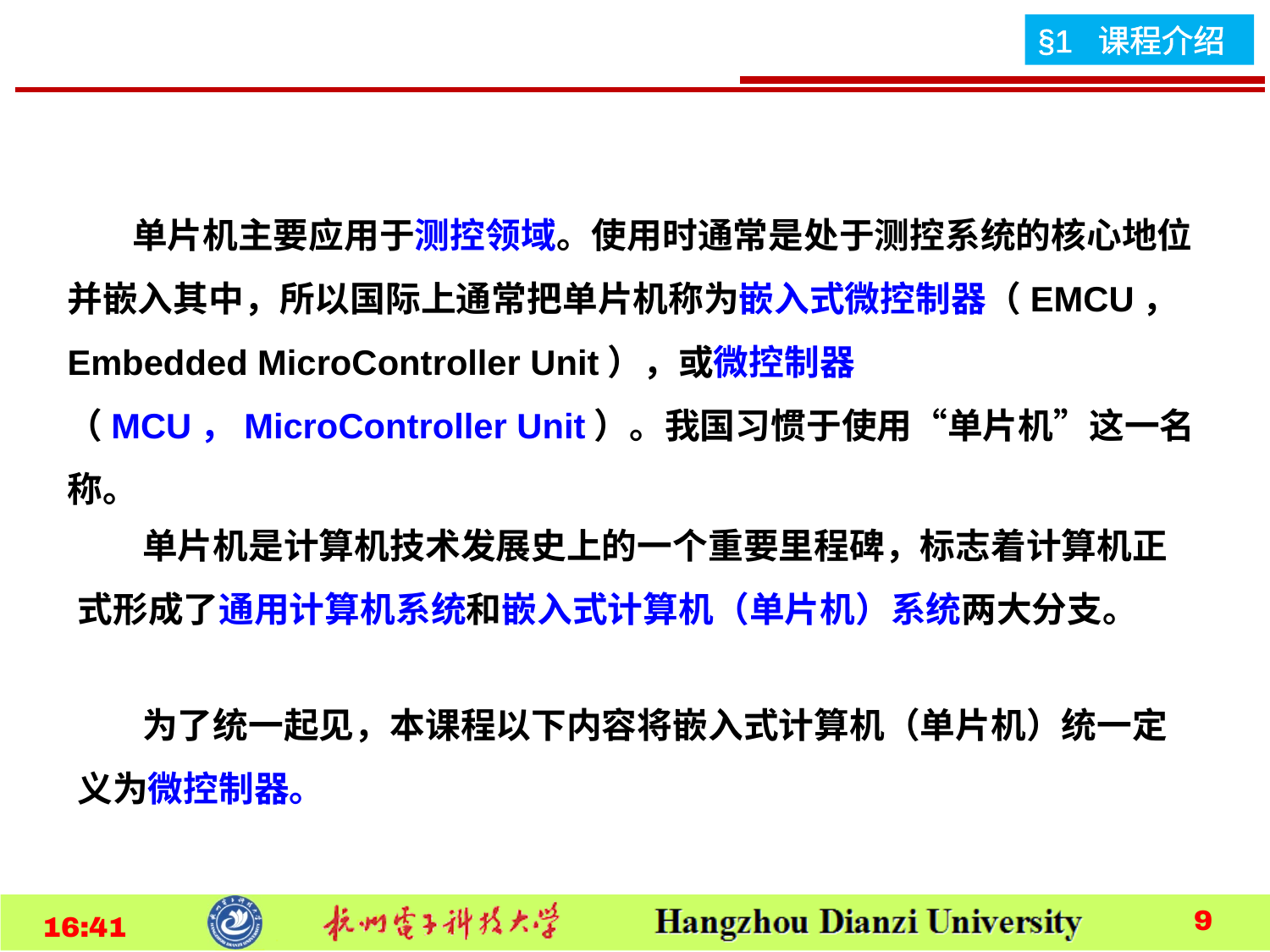

单片机主要应用于测控领域。使用时通常是处于测控系统的核心地位并嵌入其中，所以国际上通常把单片机称为嵌入式微控制器（EMCU，Embedded MicroController Unit），或微控制器（MCU，MicroController Unit）。我国习惯于使用“单片机”这一名称。
       单片机是计算机技术发展史上的一个重要里程碑，标志着计算机正式形成了通用计算机系统和嵌入式计算机（单片机）系统两大分支。
       为了统一起见，本课程以下内容将嵌入式计算机（单片机）统一定义为微控制器。